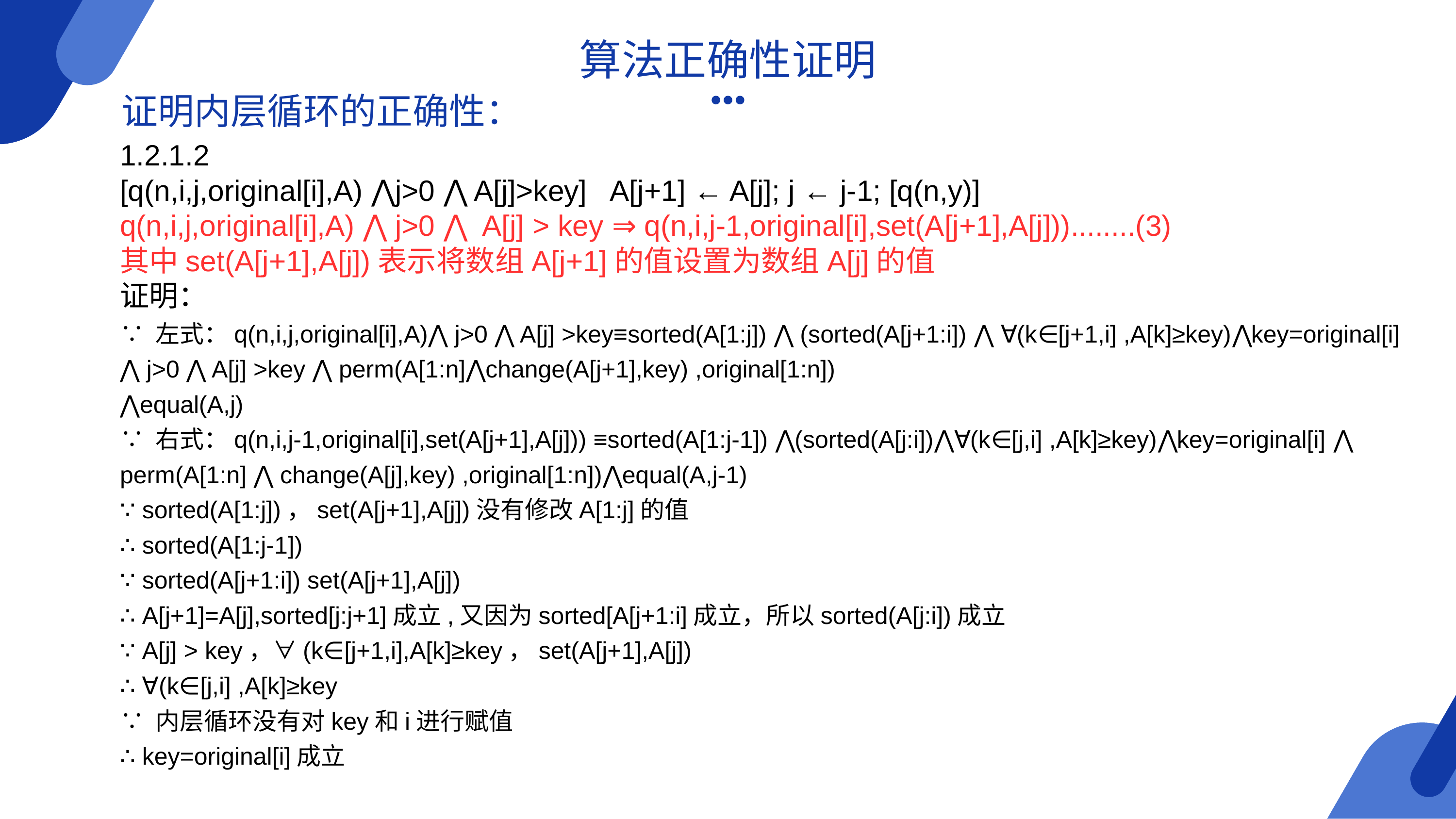

算法正确性证明
证明内层循环的正确性：

1.2.1.2
[q(n,i,j,original[i],A) ⋀j>0 ⋀ A[j]>key]   A[j+1] ← A[j]; j ← j-1; [q(n,y)]
q(n,i,j,original[i],A) ⋀ j>0 ⋀  A[j] > key ⇒ q(n,i,j-1,original[i],set(A[j+1],A[j]))........(3)
其中set(A[j+1],A[j])表示将数组A[j+1]的值设置为数组A[j]的值
证明：
∵ 左式：q(n,i,j,original[i],A)⋀ j>0 ⋀ A[j] >key≡sorted(A[1:j]) ⋀ (sorted(A[j+1:i]) ⋀ ∀(k∈[j+1,i] ,A[k]≥key)⋀key=original[i] ⋀ j>0 ⋀ A[j] >key ⋀ perm(A[1:n]⋀change(A[j+1],key) ,original[1:n])
⋀equal(A,j)
∵ 右式：q(n,i,j-1,original[i],set(A[j+1],A[j])) ≡sorted(A[1:j-1]) ⋀(sorted(A[j:i])⋀∀(k∈[j,i] ,A[k]≥key)⋀key=original[i] ⋀ perm(A[1:n] ⋀ change(A[j],key) ,original[1:n])⋀equal(A,j-1)
∵ sorted(A[1:j])，set(A[j+1],A[j])没有修改A[1:j]的值
∴ sorted(A[1:j-1])
∵ sorted(A[j+1:i]) set(A[j+1],A[j])
∴ A[j+1]=A[j],sorted[j:j+1]成立,又因为sorted[A[j+1:i]成立，所以sorted(A[j:i])成立
∵ A[j] > key，∀(k∈[j+1,i],A[k]≥key，set(A[j+1],A[j])
∴ ∀(k∈[j,i] ,A[k]≥key
∵ 内层循环没有对key和i进行赋值
∴ key=original[i]成立